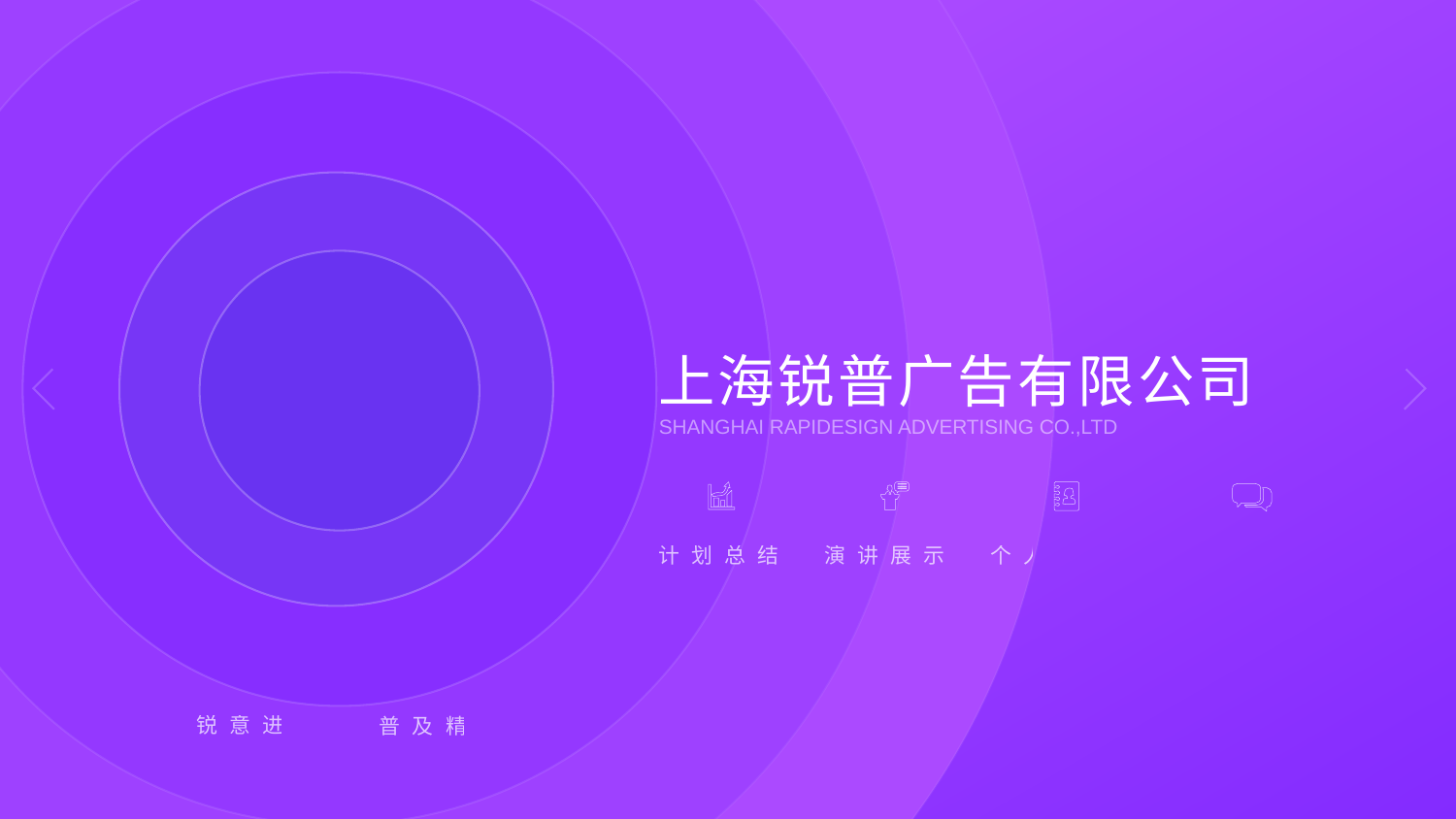

上海锐普广告有限公司

SHANGHAI RAPIDESIGN ADVERTISING CO.,LTD

计划总结  演讲展示  个人简历   总结提案
锐意进取
普及精品